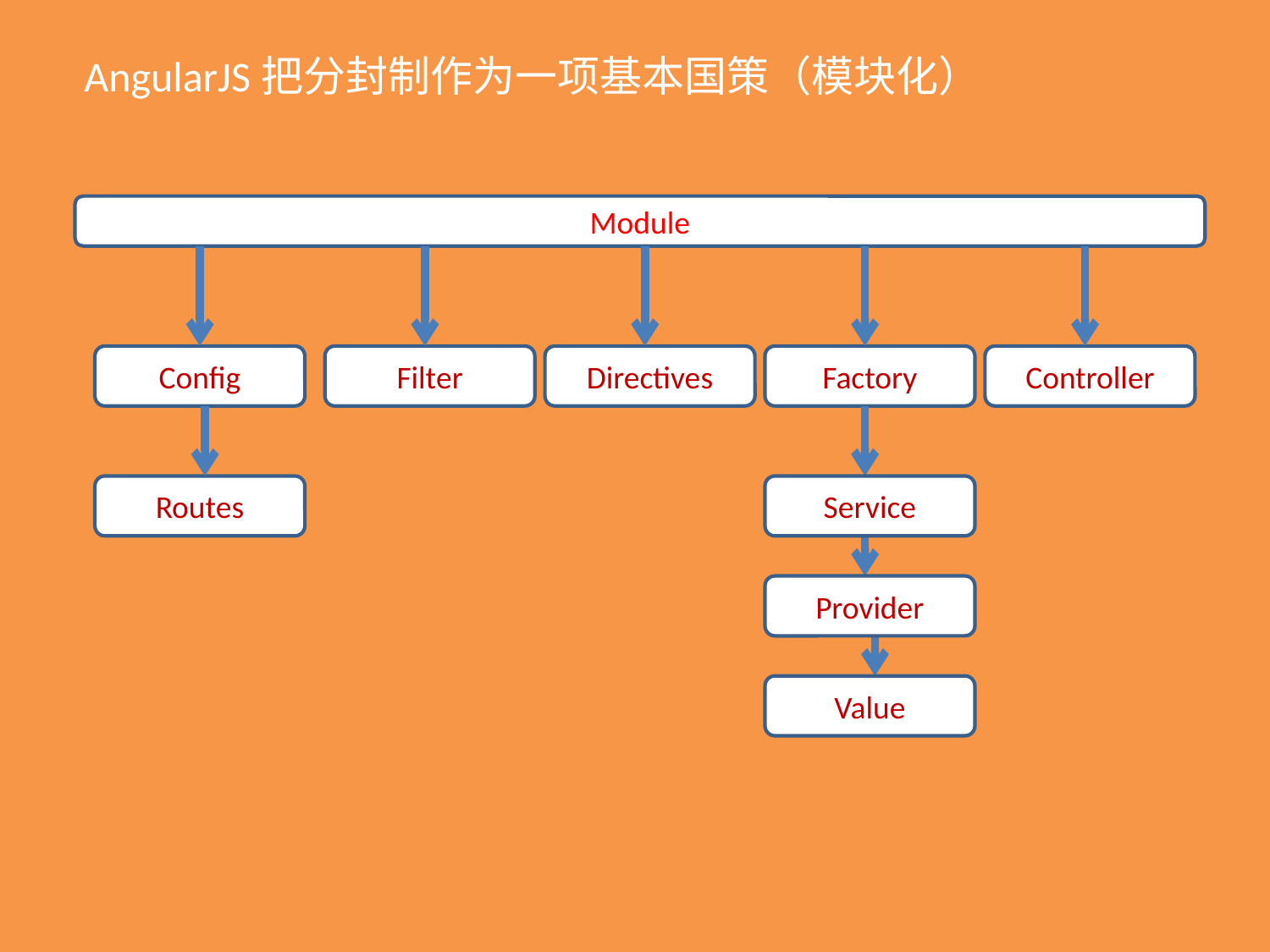

AngularJS把分封制作为一项基本国策（模块化）
Module
Config
Filter
Directives
Factory
Controller
Routes
Service
Provider
Value